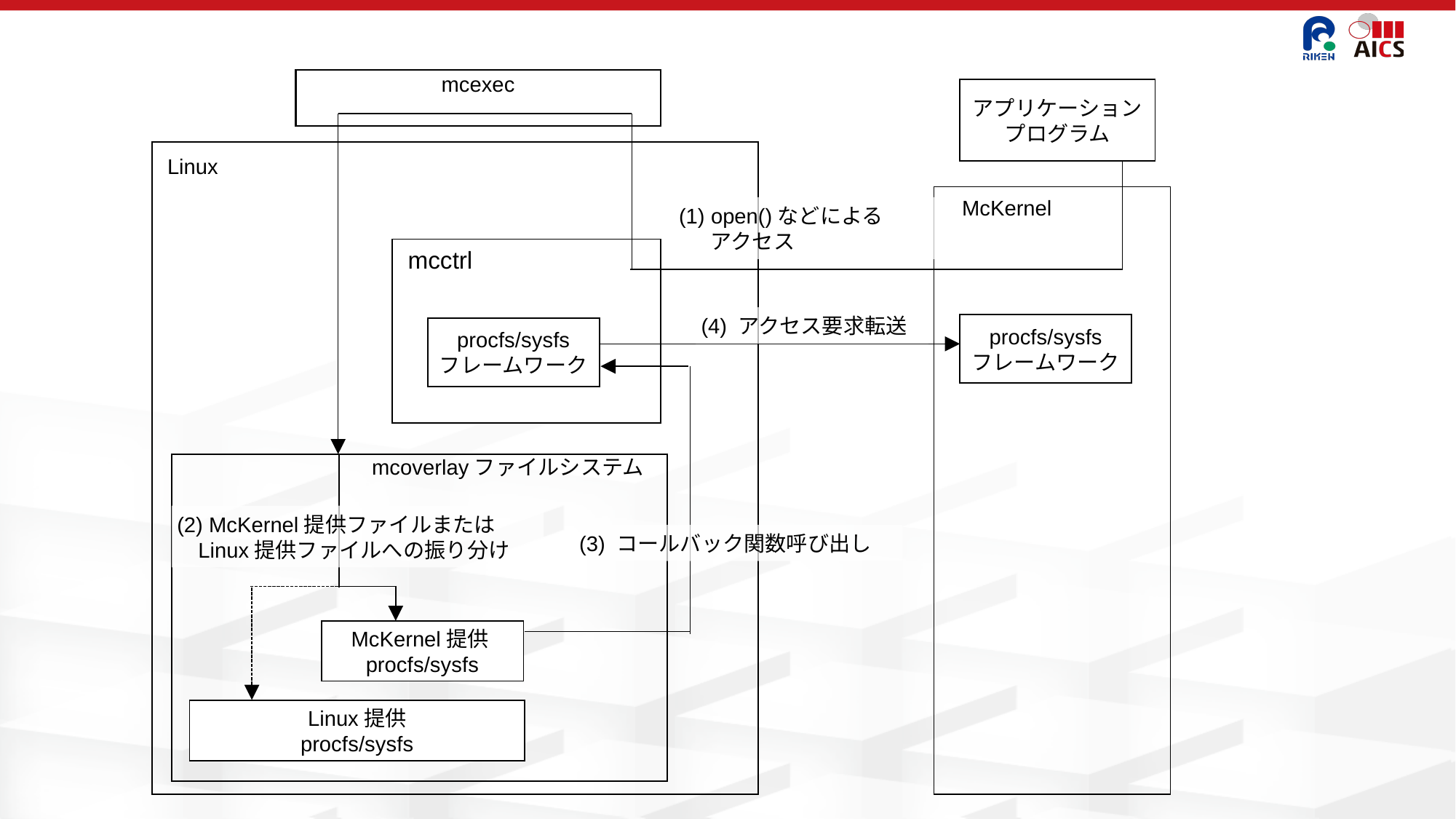

mcexec
アプリケーション
プログラム

Linux

McKernel
(1) open()などによる
アクセス

mcctrl
(4) アクセス要求転送
procfs/sysfs
フレームワーク
procfs/sysfs
フレームワーク
mcoverlayファイルシステム

(2) McKernel提供ファイルまたは
Linux提供ファイルへの振り分け
(3) コールバック関数呼び出し
McKernel提供procfs/sysfs
Linux提供
procfs/sysfs